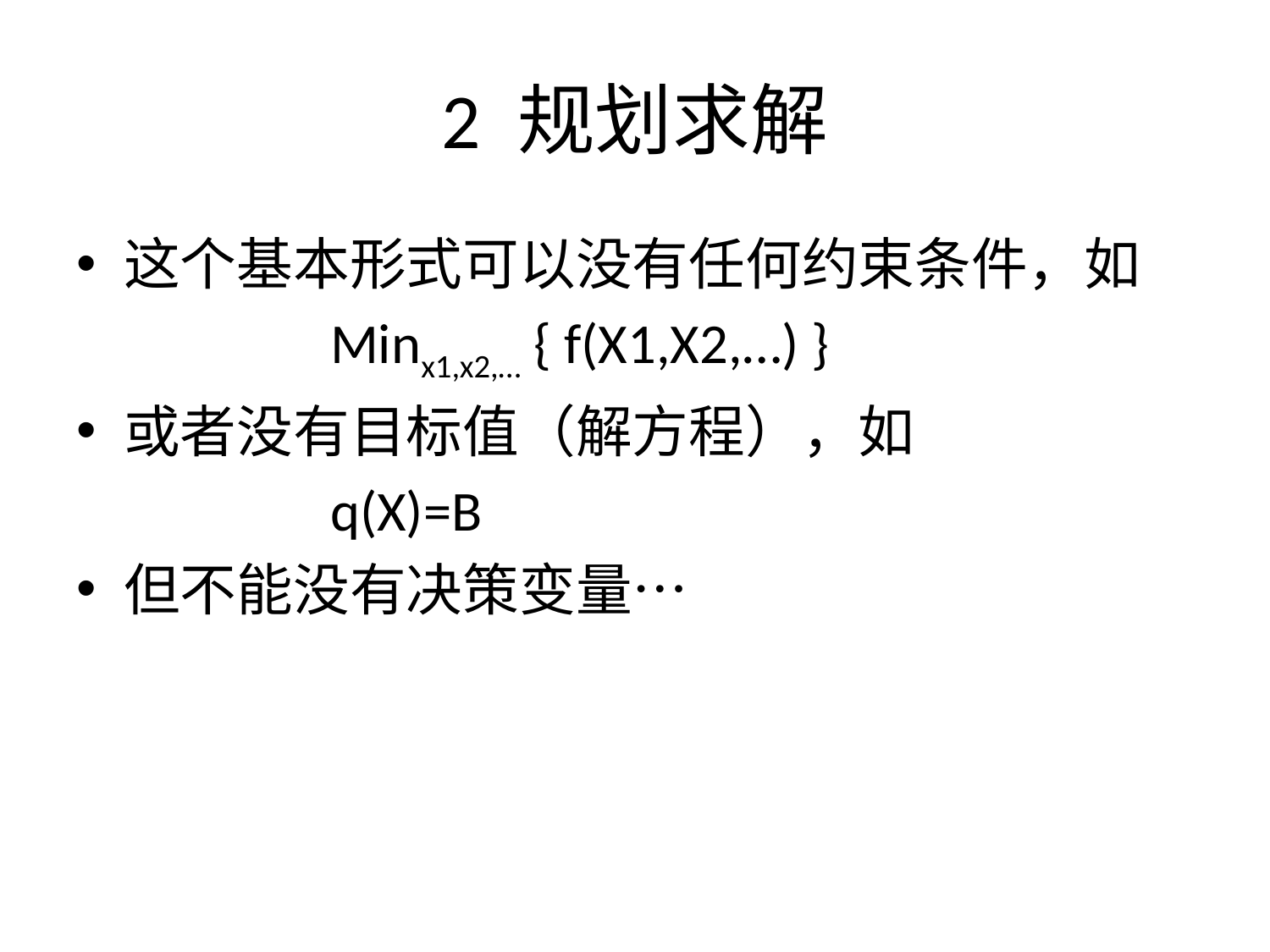

# 2 规划求解
这个基本形式可以没有任何约束条件，如
Minx1,x2,… { f(X1,X2,…) }
或者没有目标值（解方程），如
q(X)=B
但不能没有决策变量…